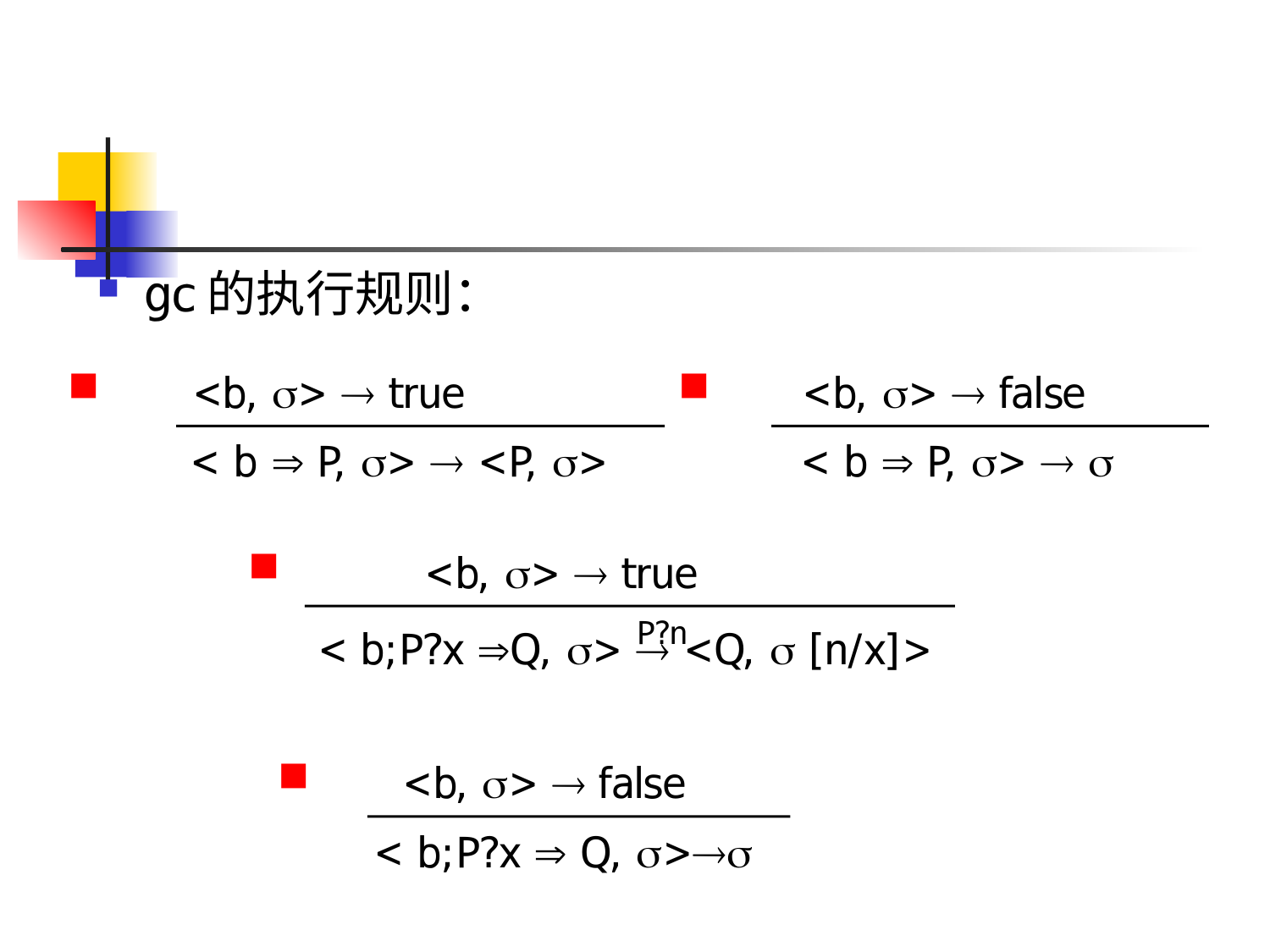

#
gc的执行规则：
       <b, σ> → true

       < b ⇒ P, σ> → <P, σ>

       <b, σ> → false

       < b ⇒ P, σ> → σ

           <b, σ> → true

   < b;P?x ⇒Q, σ> → <Q, σ [n/x]>

P?n
       <b, σ> → false

     < b;P?x ⇒ Q, σ>→σ